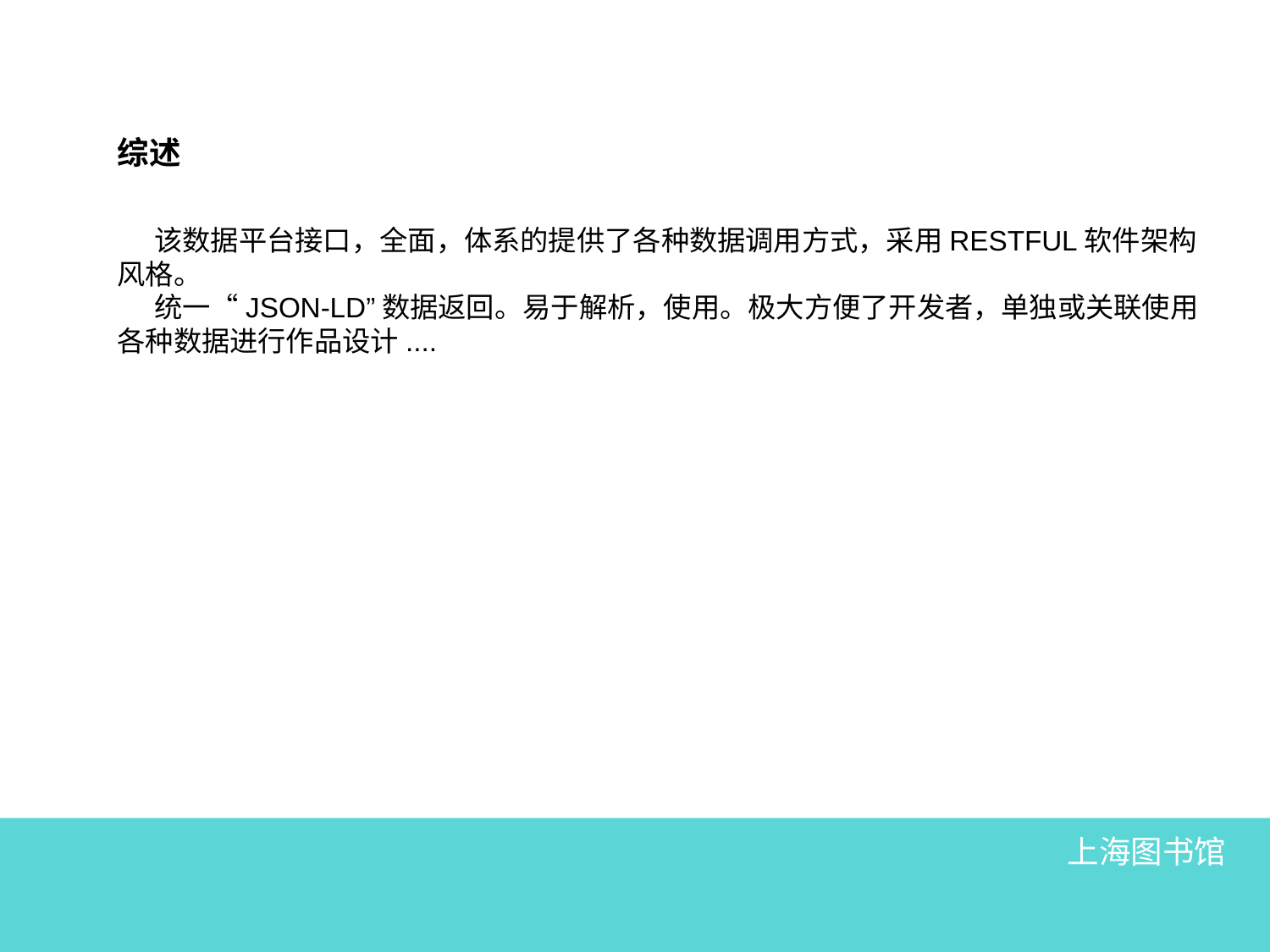

综述
该数据平台接口，全面，体系的提供了各种数据调用方式，采用RESTFUL软件架构风格。
统一“JSON-LD”数据返回。易于解析，使用。极大方便了开发者，单独或关联使用各种数据进行作品设计....

上海图书馆